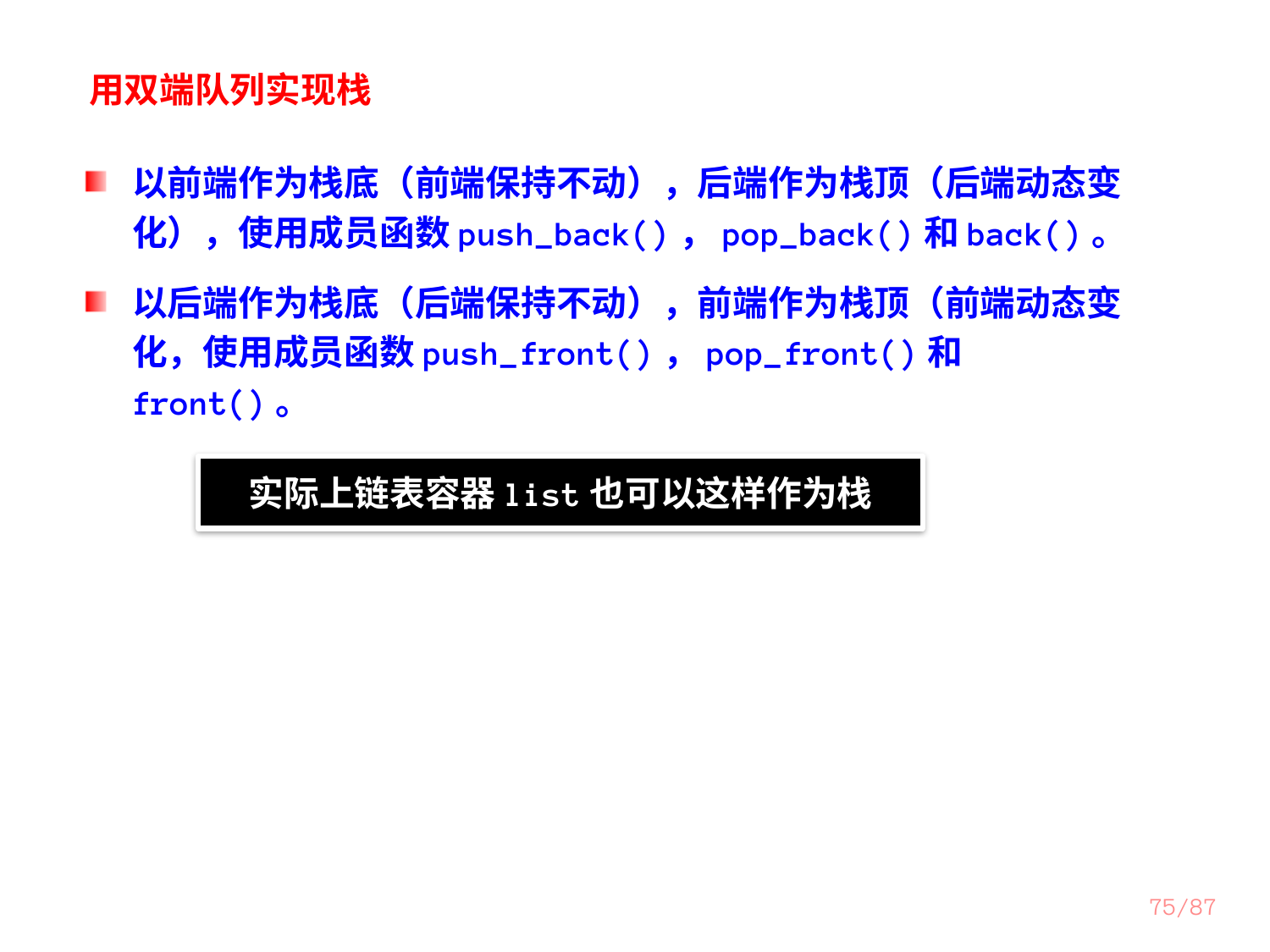

用双端队列实现栈
以前端作为栈底（前端保持不动），后端作为栈顶（后端动态变化），使用成员函数push_back()，pop_back()和back()。
以后端作为栈底（后端保持不动），前端作为栈顶（前端动态变化，使用成员函数push_front()，pop_front()和front()。
实际上链表容器list也可以这样作为栈
75/87